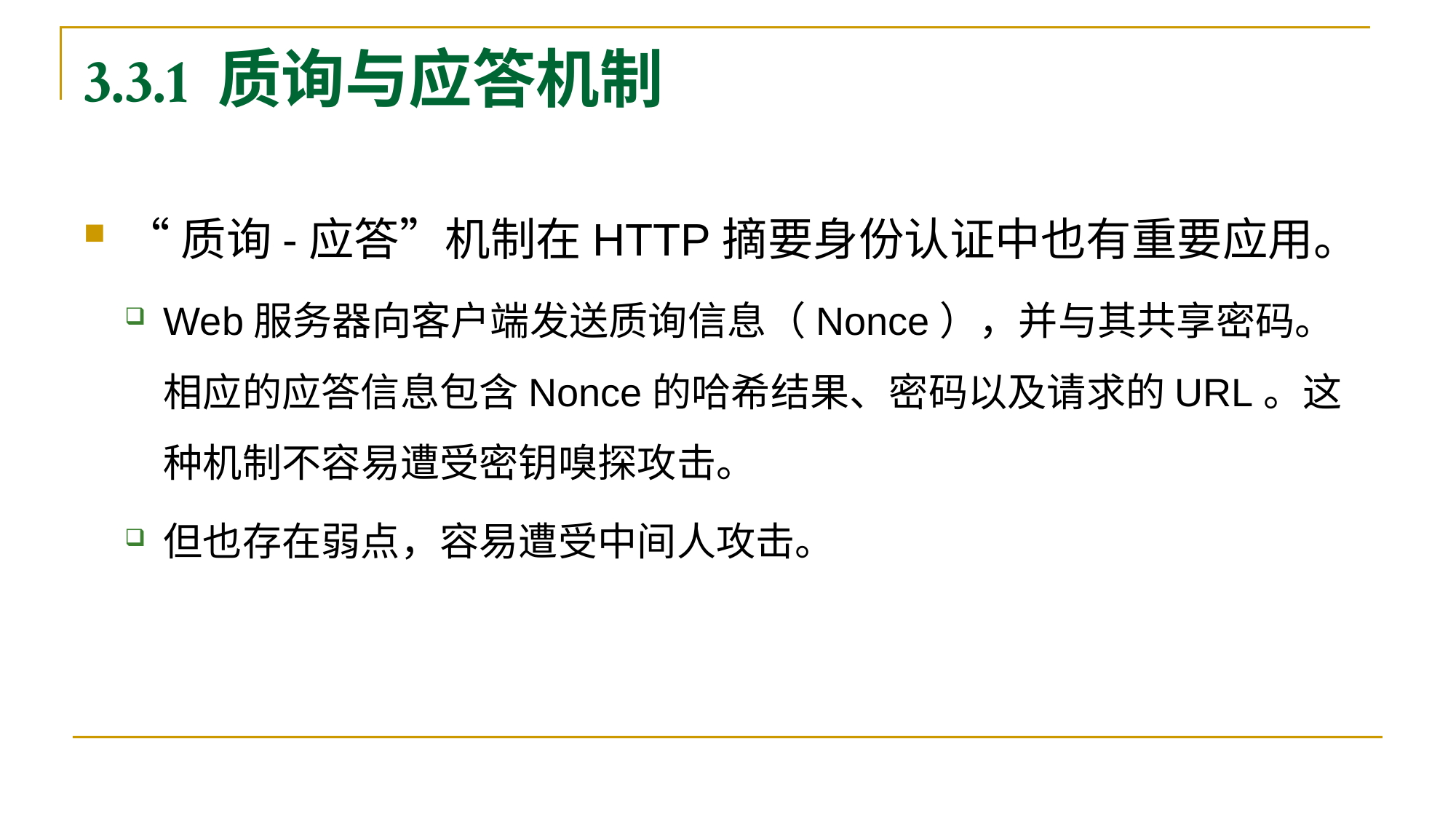

# 3.3.1 质询与应答机制
“质询-应答”机制在HTTP摘要身份认证中也有重要应用。
Web服务器向客户端发送质询信息（Nonce），并与其共享密码。相应的应答信息包含Nonce的哈希结果、密码以及请求的URL。这种机制不容易遭受密钥嗅探攻击。
但也存在弱点，容易遭受中间人攻击。